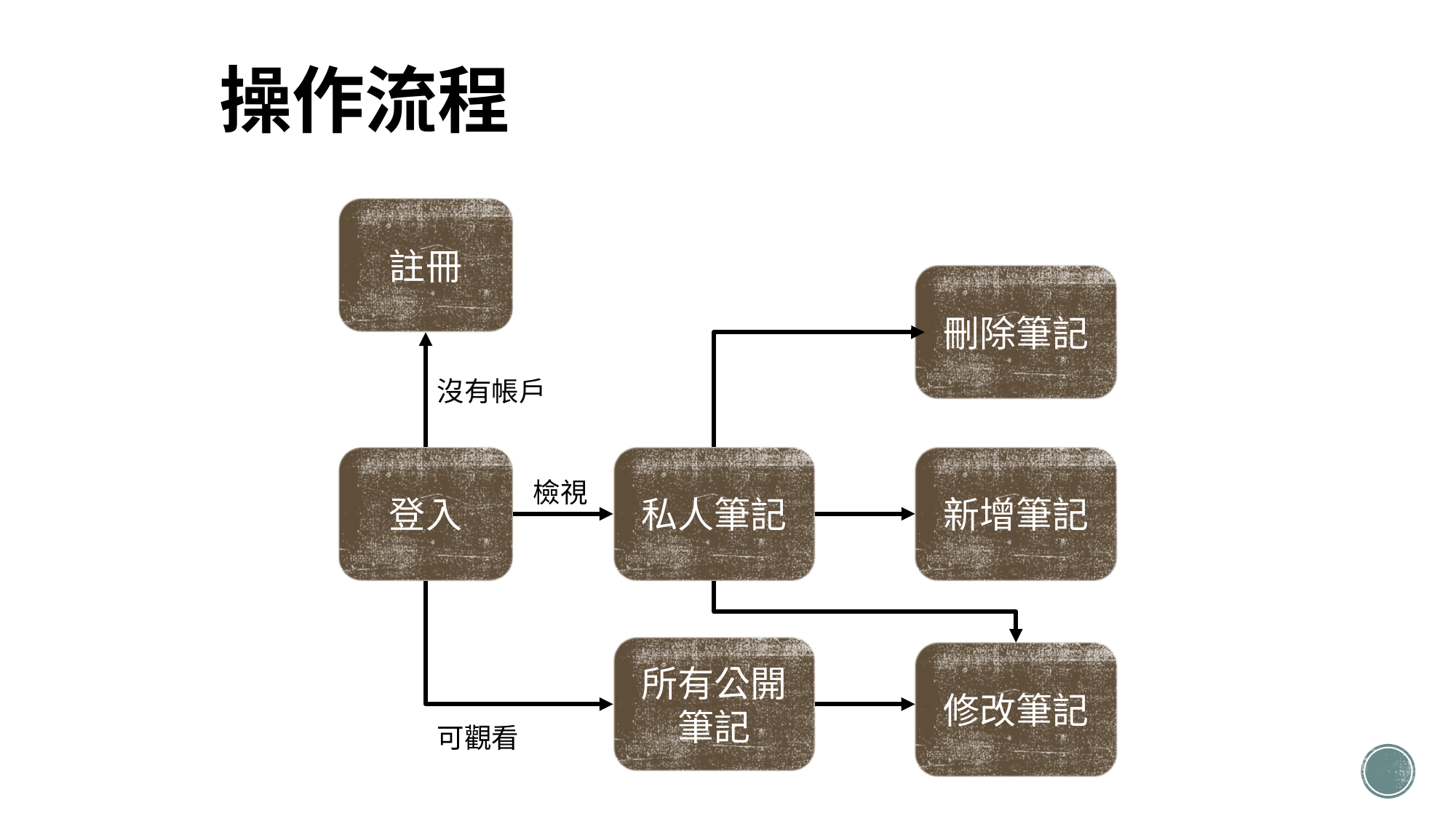

# 操作流程
註冊
刪除筆記
沒有帳戶
新增筆記
登入
私人筆記
檢視
所有公開筆記
修改筆記
可觀看